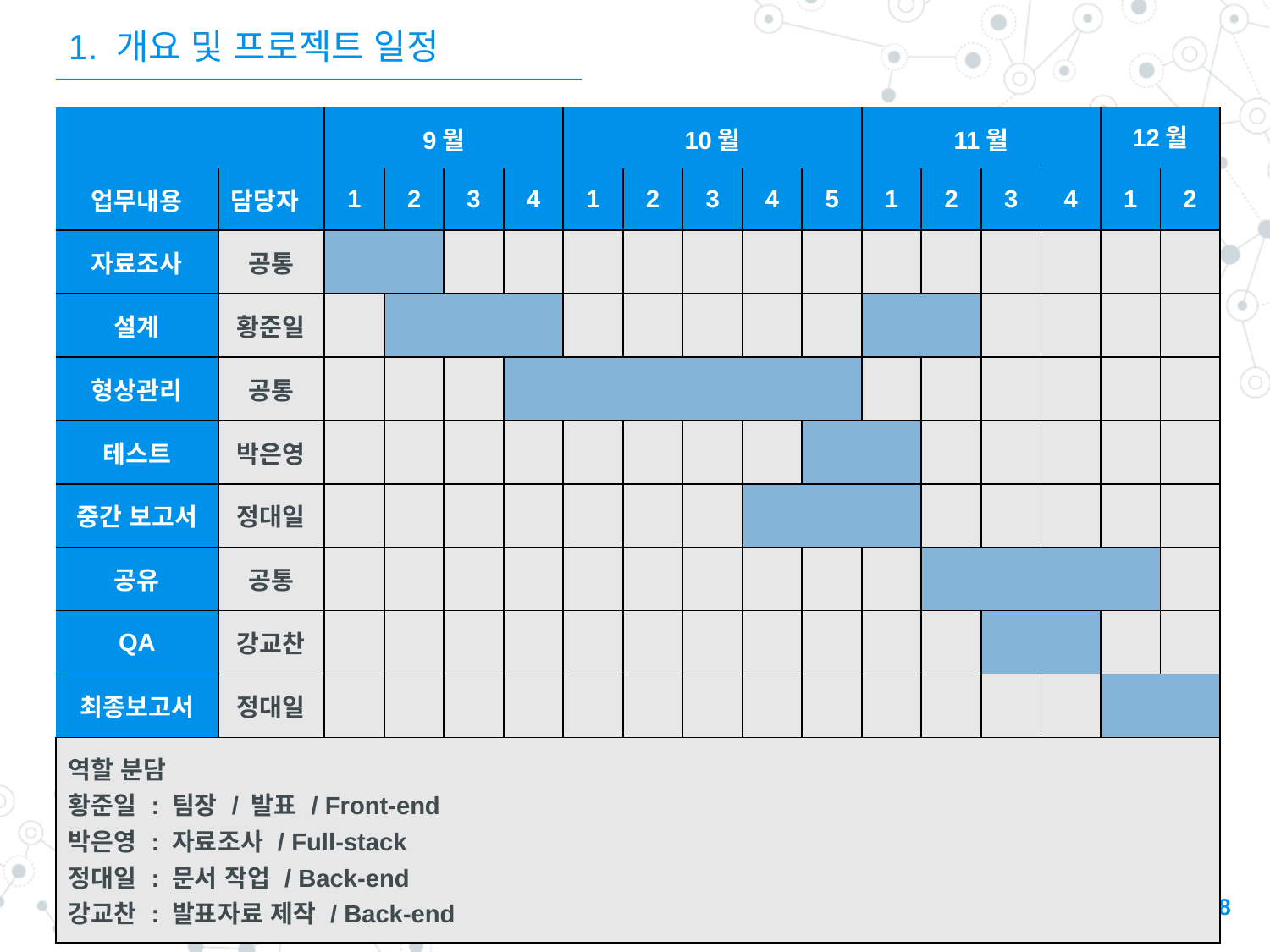

1. 개요 및 프로젝트 일정
|  |  | 9월 |  |  |  | 10월 |  |  |  |  | 11월 |  |  |  | 12월 |  |
| --- | --- | --- | --- | --- | --- | --- | --- | --- | --- | --- | --- | --- | --- | --- | --- | --- |
| 업무내용 | 담당자 | 1 | 2 | 3 | 4 | 1 | 2 | 3 | 4 | 5 | 1 | 2 | 3 | 4 | 1 | 2 |
| 자료조사 | 공통 |  |  |  |  |  |  |  |  |  |  |  |  |  |  |  |
| 설계 | 황준일 |  |  |  |  |  |  |  |  |  |  |  |  |  |  |  |
| 형상관리 | 공통 |  |  |  |  |  |  |  |  |  |  |  |  |  |  |  |
| 테스트 | 박은영 |  |  |  |  |  |  |  |  |  |  |  |  |  |  |  |
| 중간 보고서 | 정대일 |  |  |  |  |  |  |  |  |  |  |  |  |  |  |  |
| 공유 | 공통 |  |  |  |  |  |  |  |  |  |  |  |  |  |  |  |
| QA | 강교찬 |  |  |  |  |  |  |  |  |  |  |  |  |  |  |  |
| 최종보고서 | 정대일 |  |  |  |  |  |  |  |  |  |  |  |  |  |  |  |
| 역할 분담 황준일 : 팀장 / 발표 / Front-end 박은영 : 자료조사 / Full-stack 정대일 : 문서 작업 / Back-end 강교찬 : 발표자료 제작 / Back-end |  |  |  |  |  |  |  |  |  |  |  |  |  |  |  |  |
8